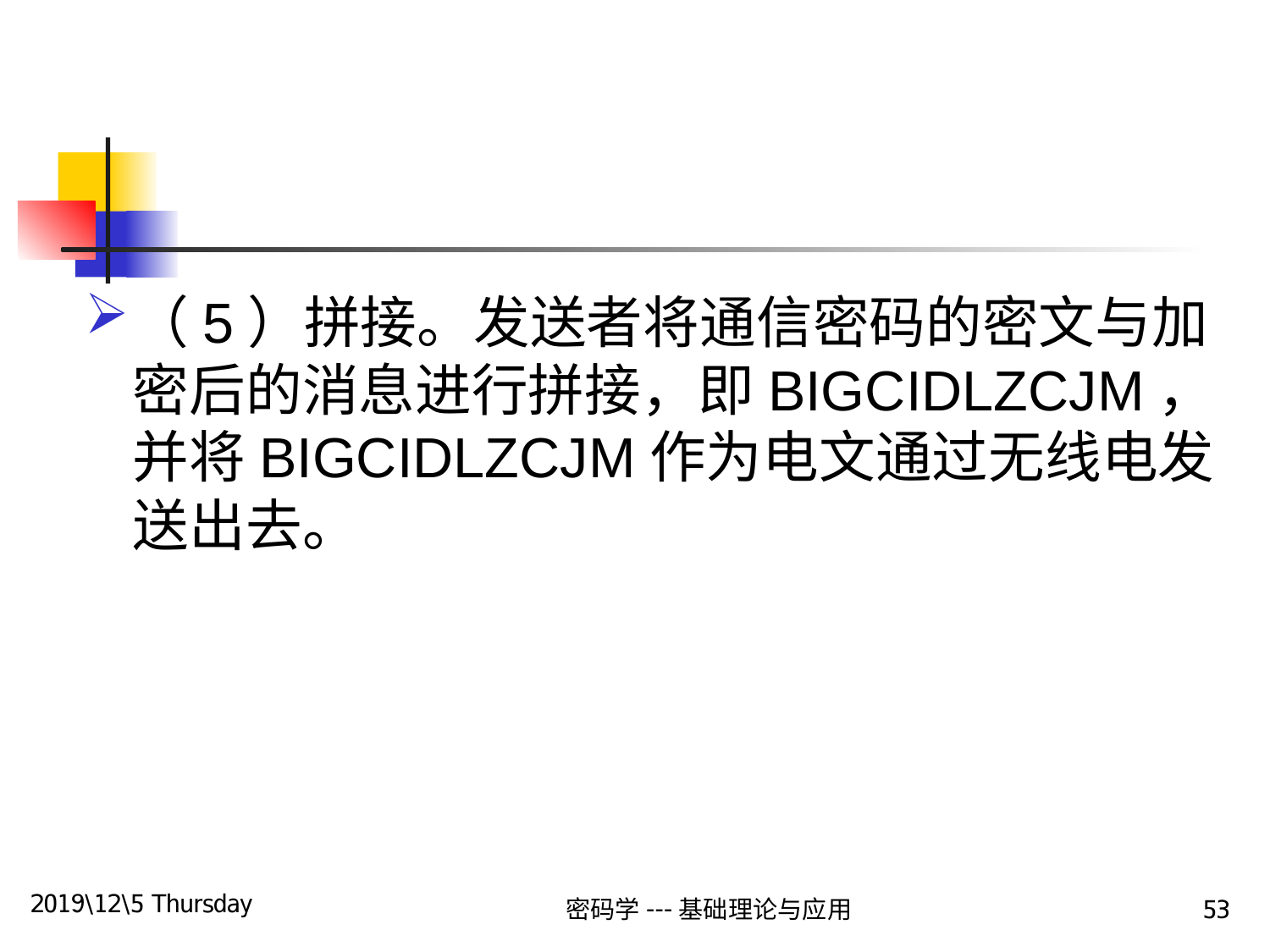

#
（5）拼接。发送者将通信密码的密文与加密后的消息进行拼接，即BIGCIDLZCJM，并将BIGCIDLZCJM作为电文通过无线电发送出去。

密码学---基础理论与应用
53
2019\12\5 Thursday